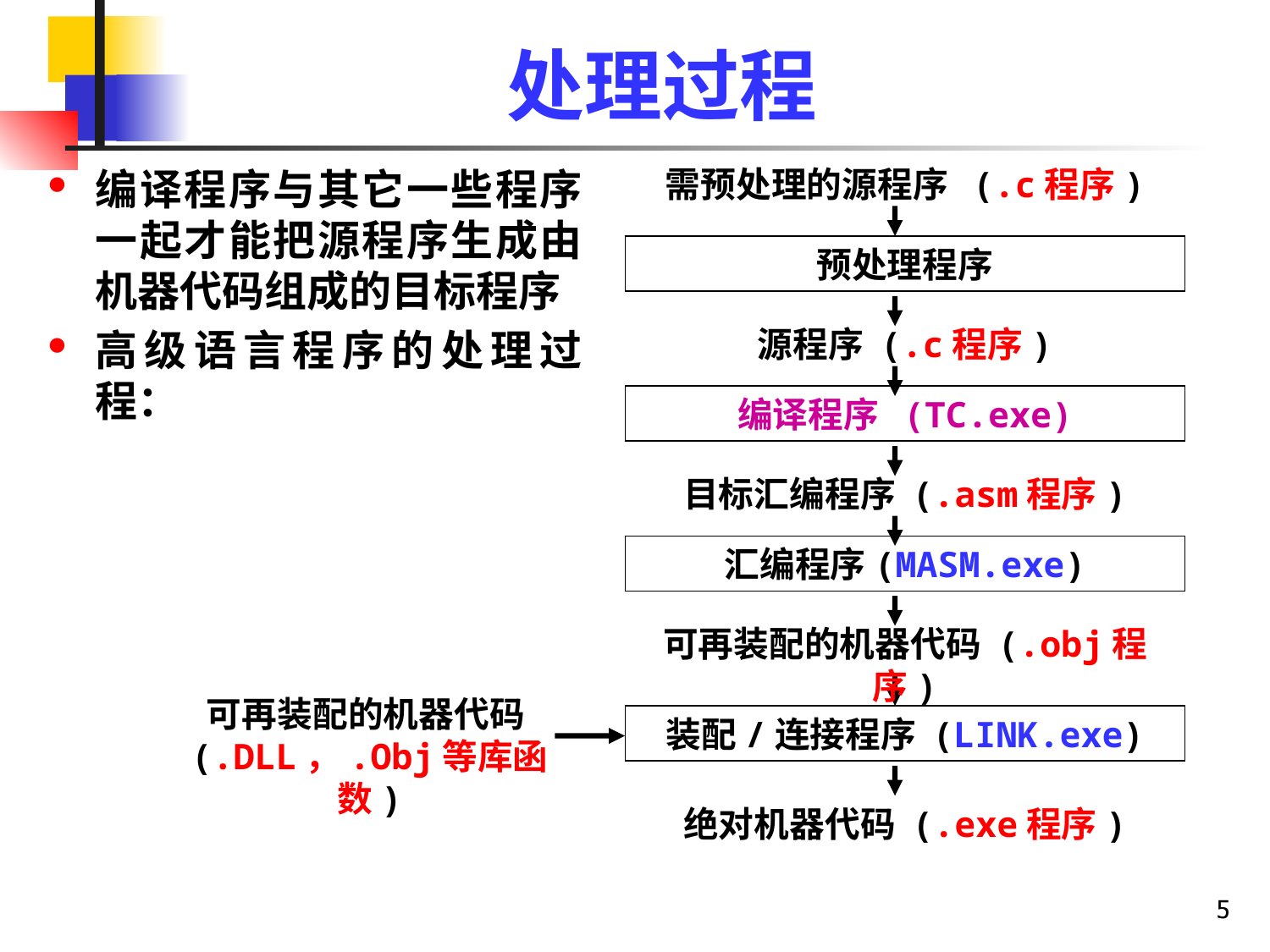

# 处理过程
编译程序与其它一些程序一起才能把源程序生成由机器代码组成的目标程序
高级语言程序的处理过程：
需预处理的源程序  (.c程序)

预处理程序

源程序 (.c程序)

编译程序  (TC.exe)

目标汇编程序 (.asm程序)

汇编程序(MASM.exe)

可再装配的机器代码 (.obj程序)

可再装配的机器代码(.DLL，.Obj等库函数)
装配/连接程序 (LINK.exe)

绝对机器代码 (.exe程序)
5